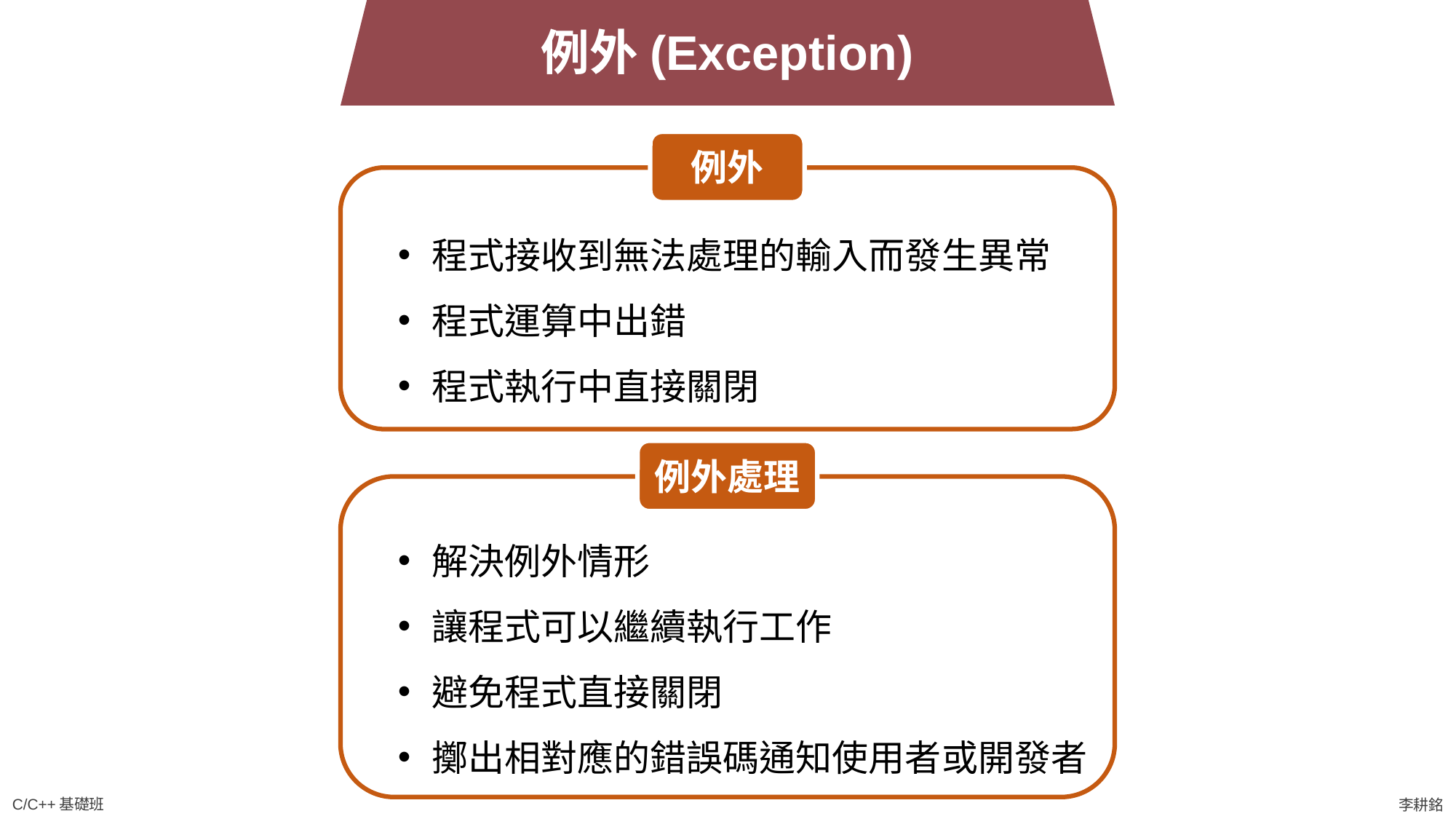

例外(Exception)

例外

程式接收到無法處理的輸入而發生異常
程式運算中出錯
程式執行中直接關閉

例外處理

解決例外情形
讓程式可以繼續執行工作
避免程式直接關閉
擲出相對應的錯誤碼通知使用者或開發者
C/C++基礎班
李耕銘